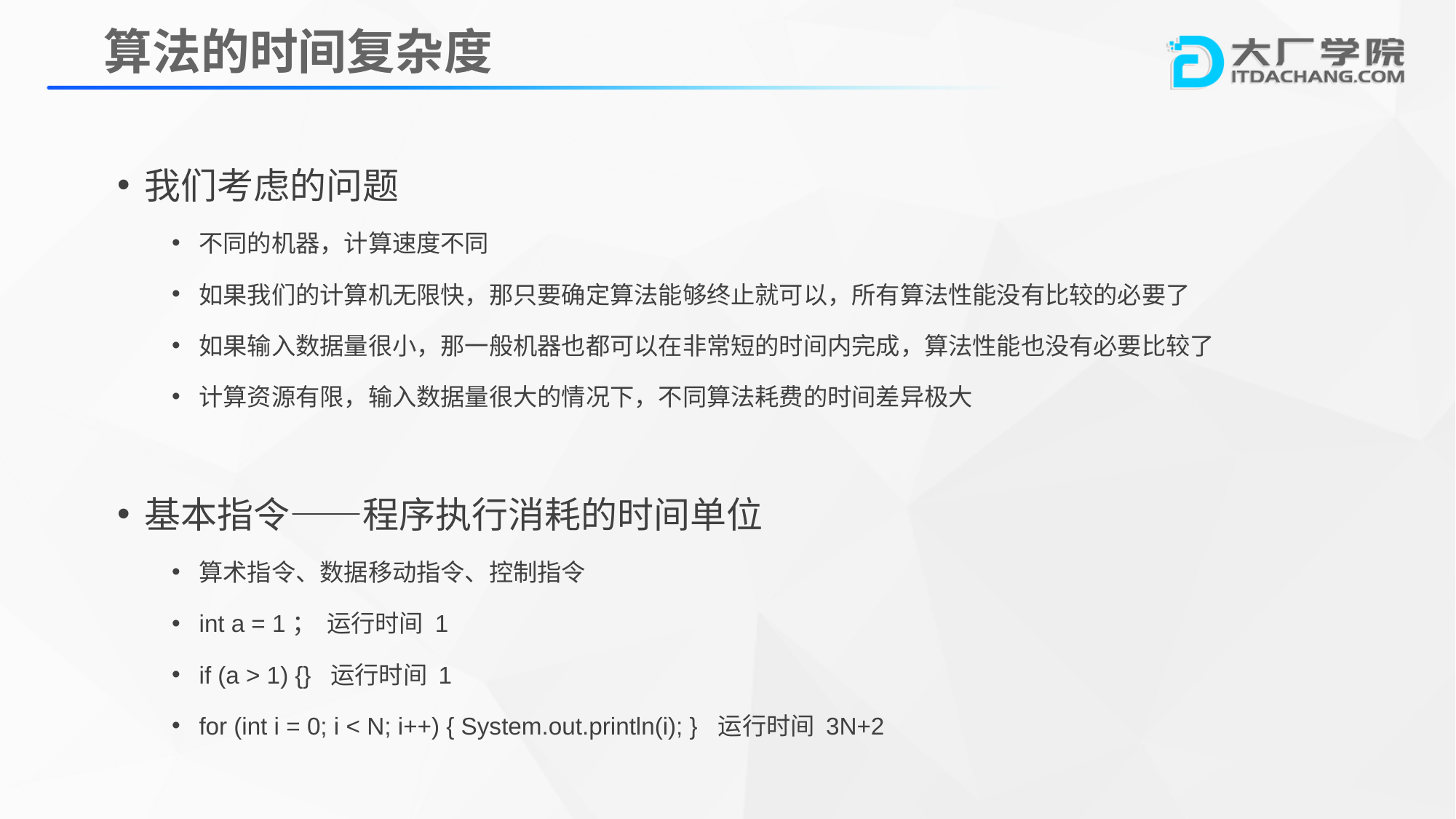

算法的时间复杂度
我们考虑的问题
不同的机器，计算速度不同
如果我们的计算机无限快，那只要确定算法能够终止就可以，所有算法性能没有比较的必要了
如果输入数据量很小，那一般机器也都可以在非常短的时间内完成，算法性能也没有必要比较了
计算资源有限，输入数据量很大的情况下，不同算法耗费的时间差异极大
基本指令——程序执行消耗的时间单位
算术指令、数据移动指令、控制指令
int a = 1；  运行时间 1
if (a > 1) {}  运行时间 1
for (int i = 0; i < N; i++) { System.out.println(i); }  运行时间 3N+2